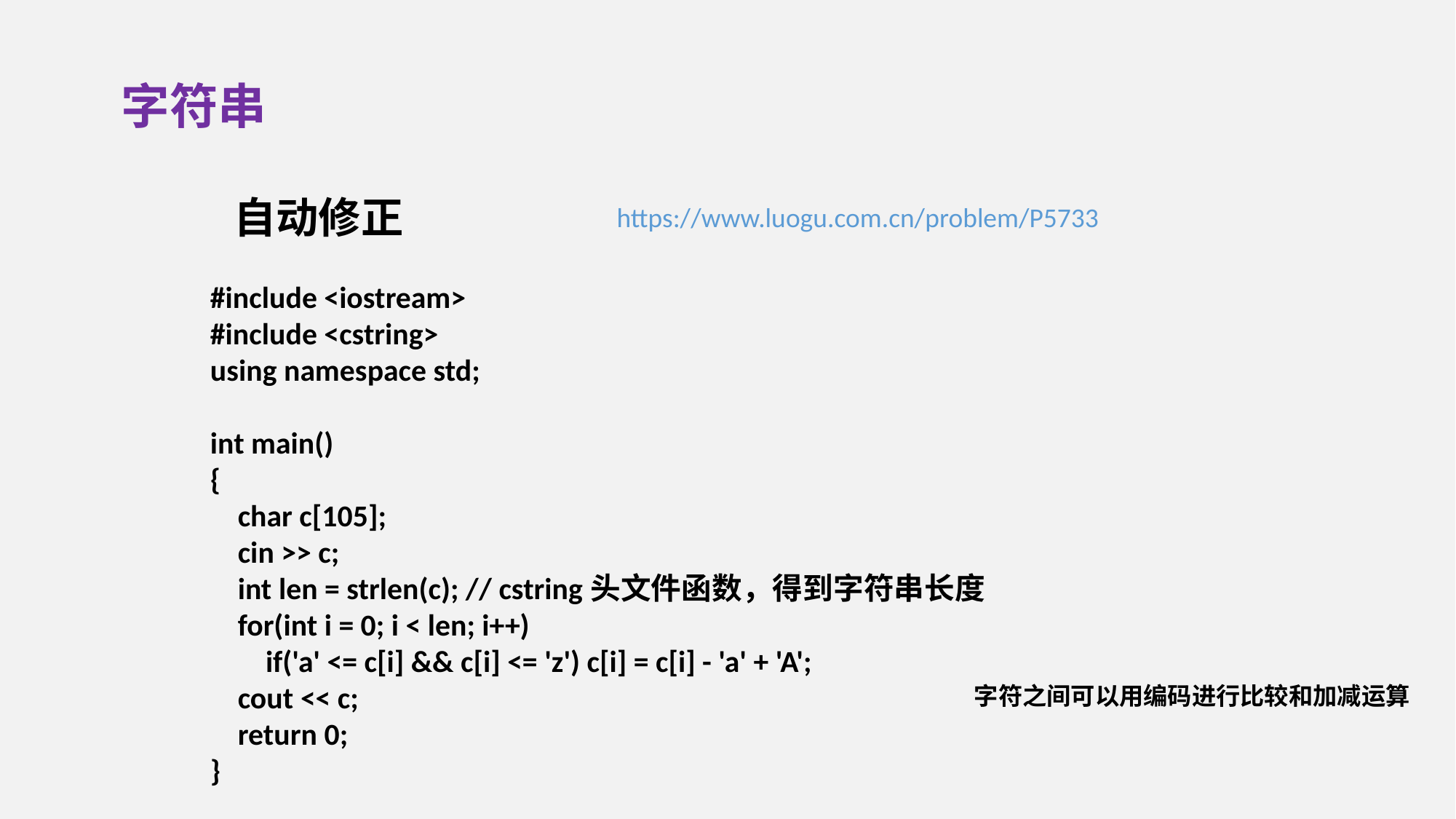

字符串
自动修正
https://www.luogu.com.cn/problem/P5733
#include <iostream>
#include <cstring>
using namespace std;

int main()
{
    char c[105];
    cin >> c;
    int len = strlen(c); // cstring头文件函数，得到字符串长度
    for(int i = 0; i < len; i++)
        if('a' <= c[i] && c[i] <= 'z') c[i] = c[i] - 'a' + 'A';
    cout << c;
    return 0;
}
字符之间可以用编码进行比较和加减运算